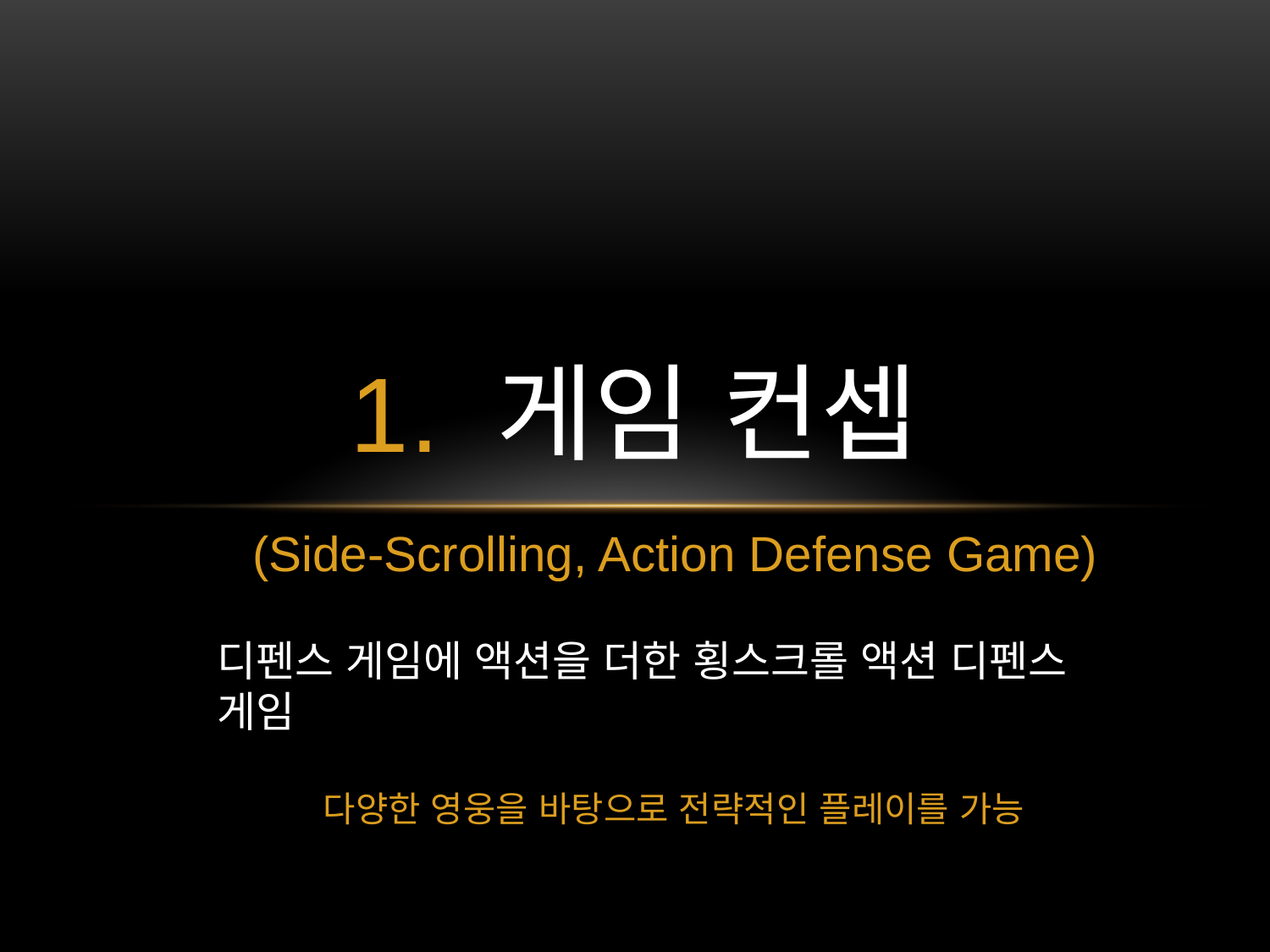

# 1. 게임 컨셉
(Side-Scrolling, Action Defense Game)
디펜스 게임에 액션을 더한 횡스크롤 액션 디펜스 게임

다양한 영웅을 바탕으로 전략적인 플레이를 가능